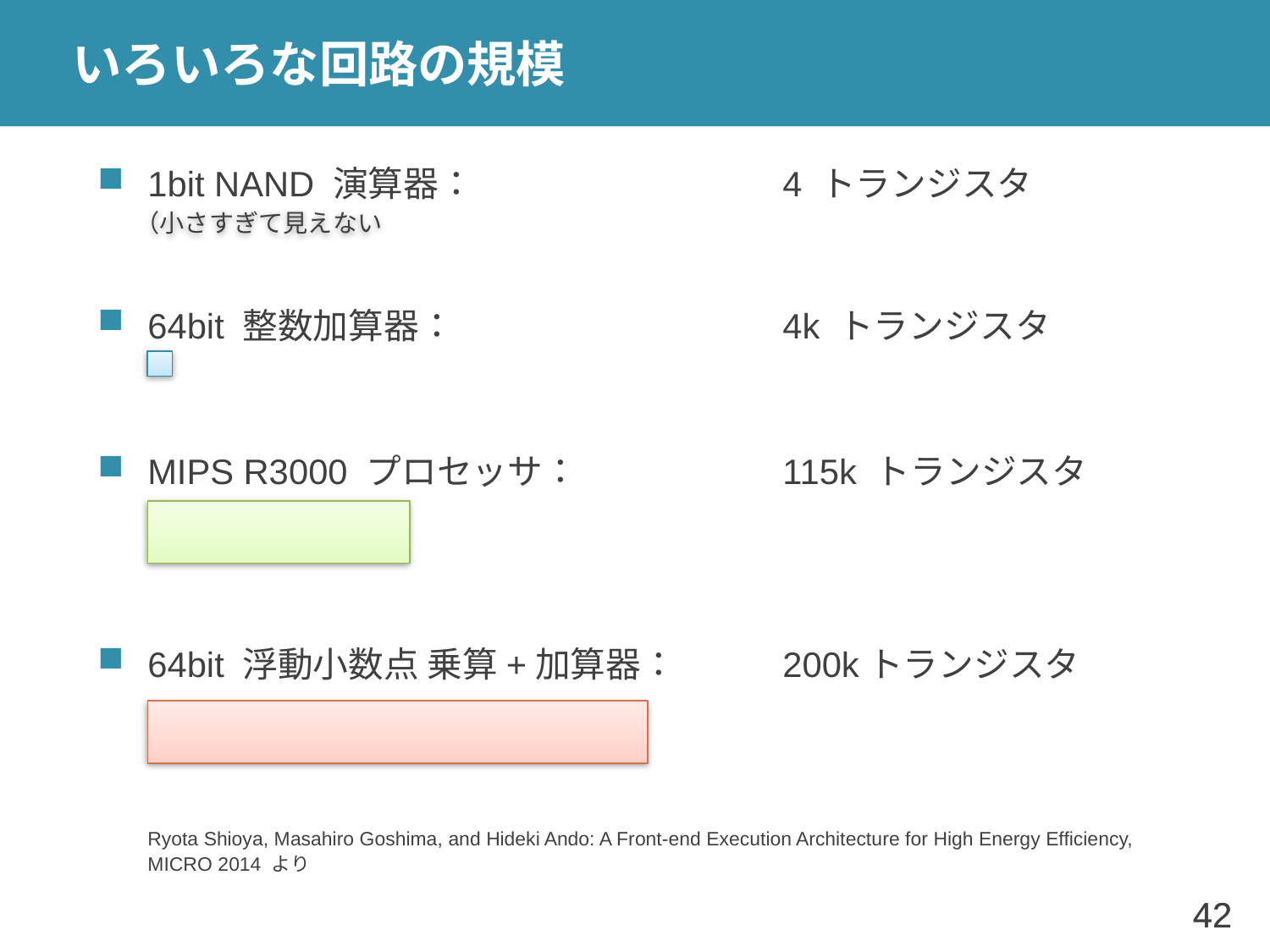

# いろいろな回路の規模
1bit NAND 演算器：			4 トランジスタ
64bit 整数加算器：			4k トランジスタ
MIPS R3000 プロセッサ：		115k トランジスタ
64bit 浮動小数点 乗算+加算器：	200kトランジスタ
Ryota Shioya, Masahiro Goshima, and Hideki Ando: A Front-end Execution Architecture for High Energy Efficiency, MICRO 2014 より
（小さすぎて見えない